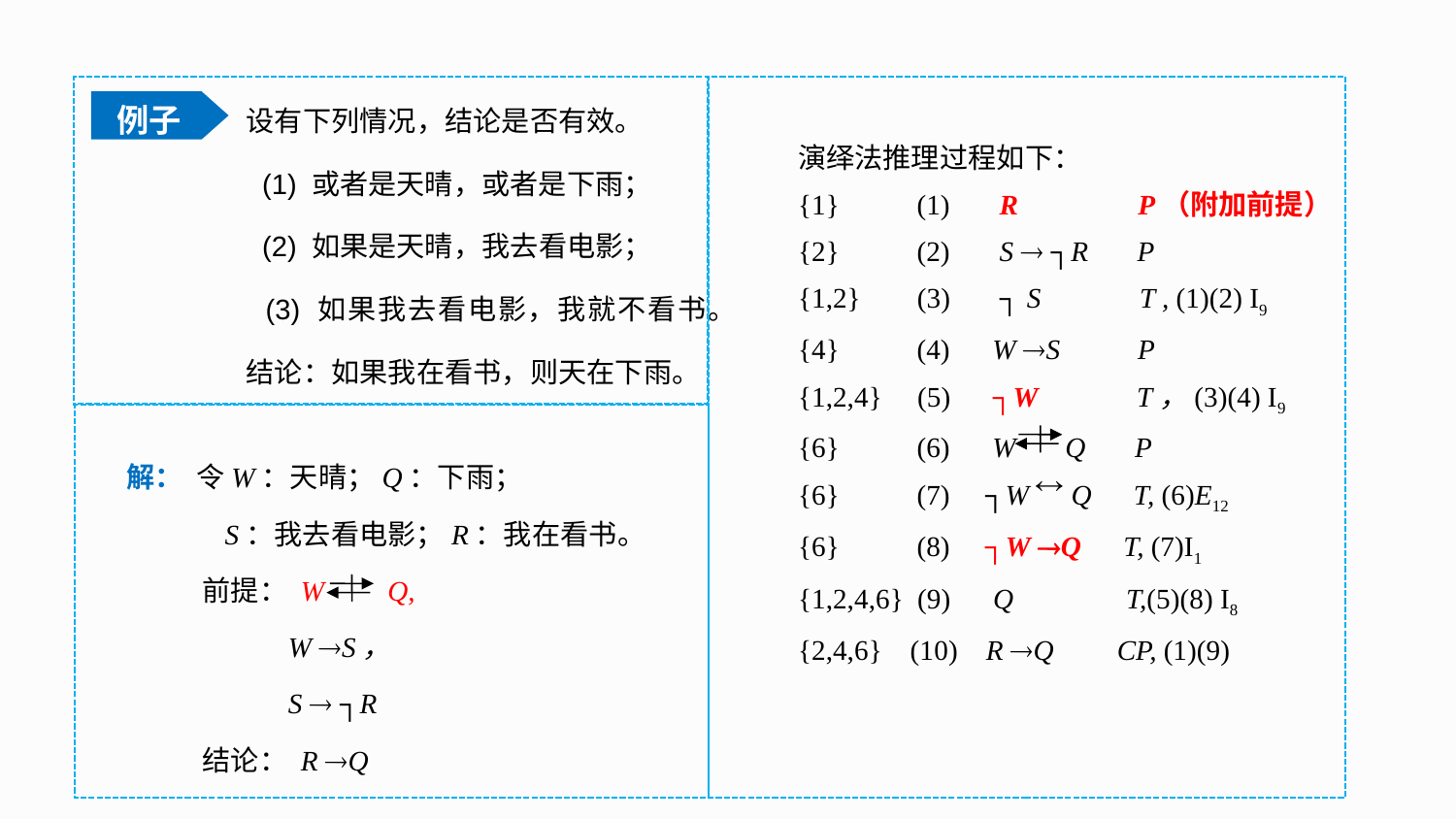

设有下列情况，结论是否有效。
  (1) 或者是天晴，或者是下雨；
  (2) 如果是天晴，我去看电影；
  (3) 如果我去看电影，我就不看书。
结论：如果我在看书，则天在下雨。
例子
演绎法推理过程如下：
{1}           (1)       R                 P（附加前提）
{2}           (2)       S → ┐R       P
{1,2}        (3)       ┐ S              T , (1)(2) I9
{4}           (4)      W →S           P
{1,2,4}     (5)      ┐W              T，(3)(4) I9
{6}           (6)      W       Q       P
{6}           (7)     ┐W      Q      T, (6)E12
{6}           (8)     ┐W →Q      T, (7)I1
{1,2,4,6}  (9)      Q                T,(5)(8) I8
{2,4,6}    (10)    R →Q         CP, (1)(9)

↔

解：  令W：天晴；Q：下雨；
              S：我去看电影；R：我在看书。
           前提： W         Q,
                       W →S，
                       S → ┐R
           结论： R →Q